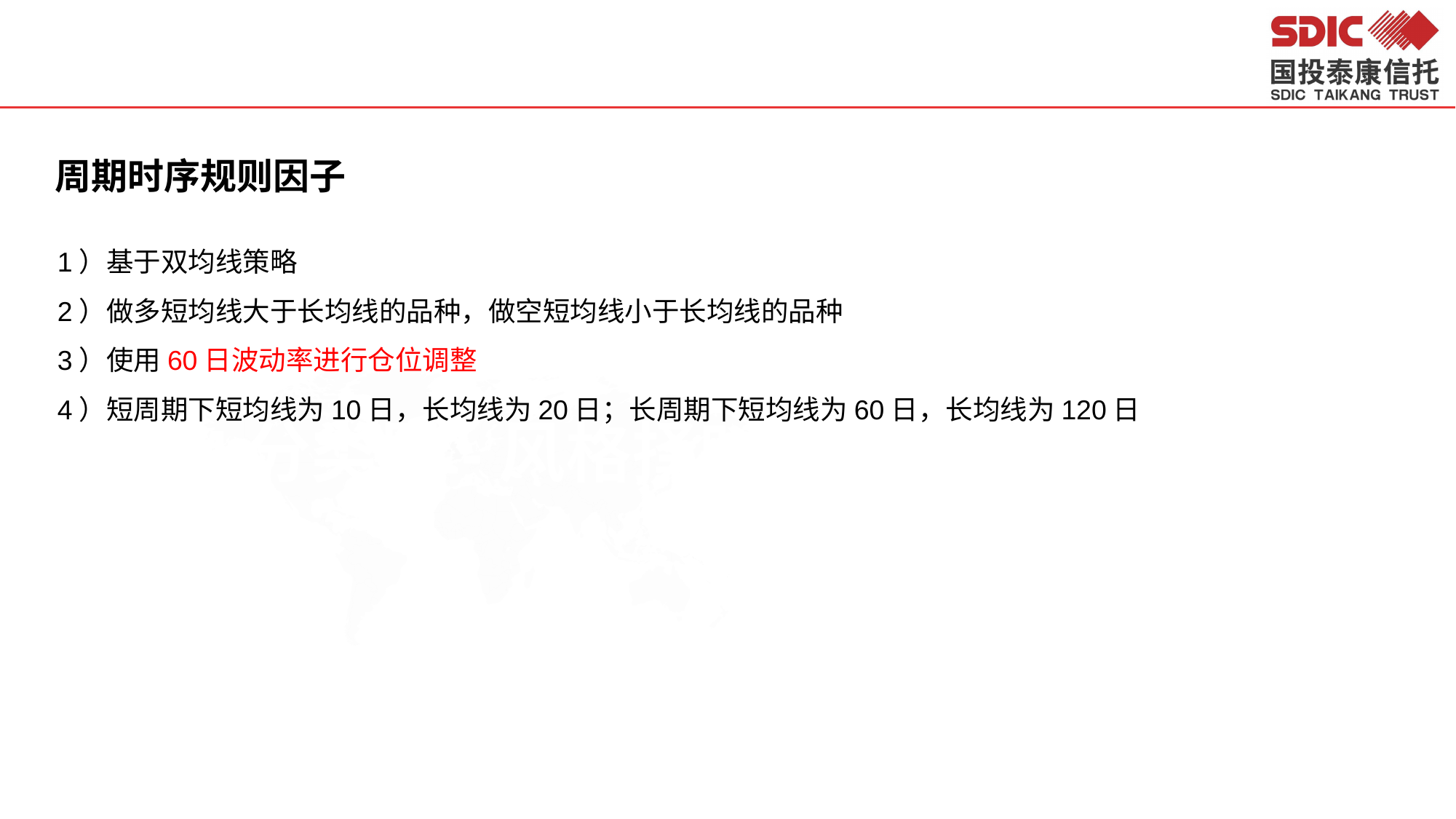

周期时序规则因子
1）基于双均线策略
2）做多短均线大于长均线的品种，做空短均线小于长均线的品种
3）使用60日波动率进行仓位调整
4）短周期下短均线为10日，长均线为20日；长周期下短均线为60日，长均线为120日

运营中心实习工作总结
LSTM分类器-风格择时策略
—— 李祎